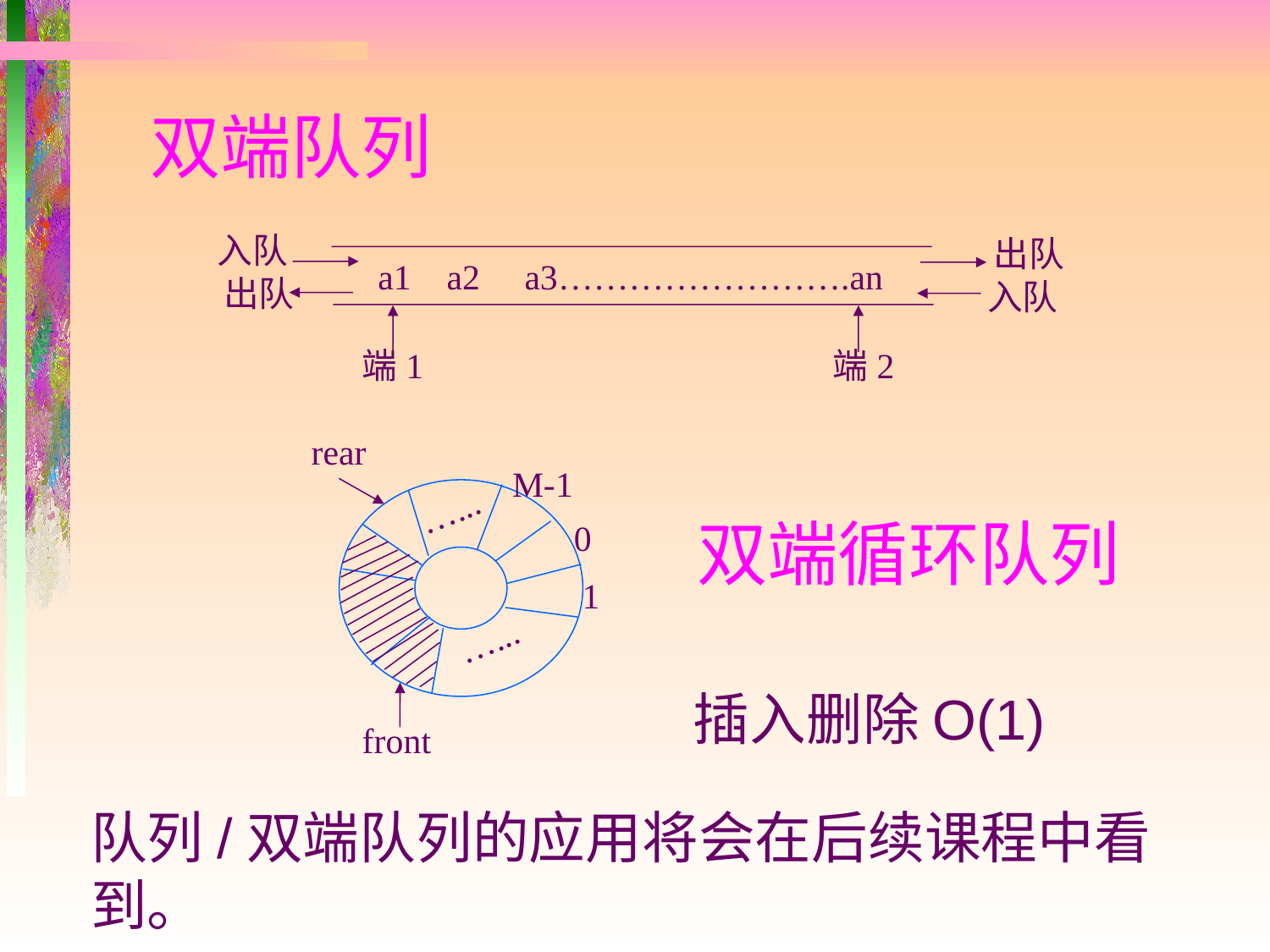

双端队列
入队
出队

入队

a1    a2     a3…………………….an

出队

端1
端2
rear
M-1

…...

双端循环队列
0

1

…...

插入删除O(1)

front
队列/双端队列的应用将会在后续课程中看到。